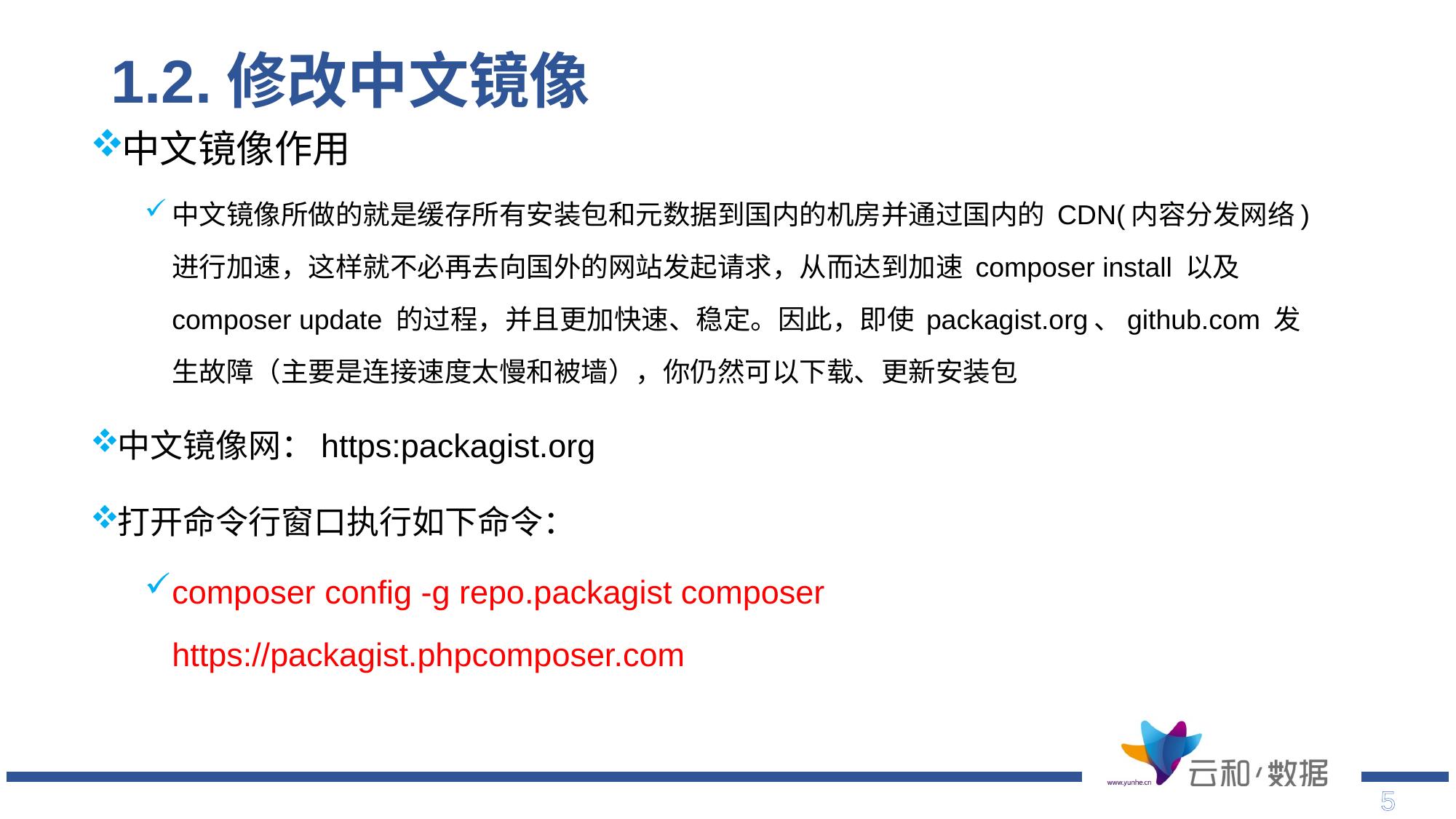

# 1.2.修改中文镜像
中文镜像作用
中文镜像所做的就是缓存所有安装包和元数据到国内的机房并通过国内的 CDN(内容分发网络) 进行加速，这样就不必再去向国外的网站发起请求，从而达到加速 composer install 以及 composer update 的过程，并且更加快速、稳定。因此，即使 packagist.org、github.com 发生故障（主要是连接速度太慢和被墙），你仍然可以下载、更新安装包
中文镜像网：https:packagist.org
打开命令行窗口执行如下命令：
composer config -g repo.packagist composer https://packagist.phpcomposer.com